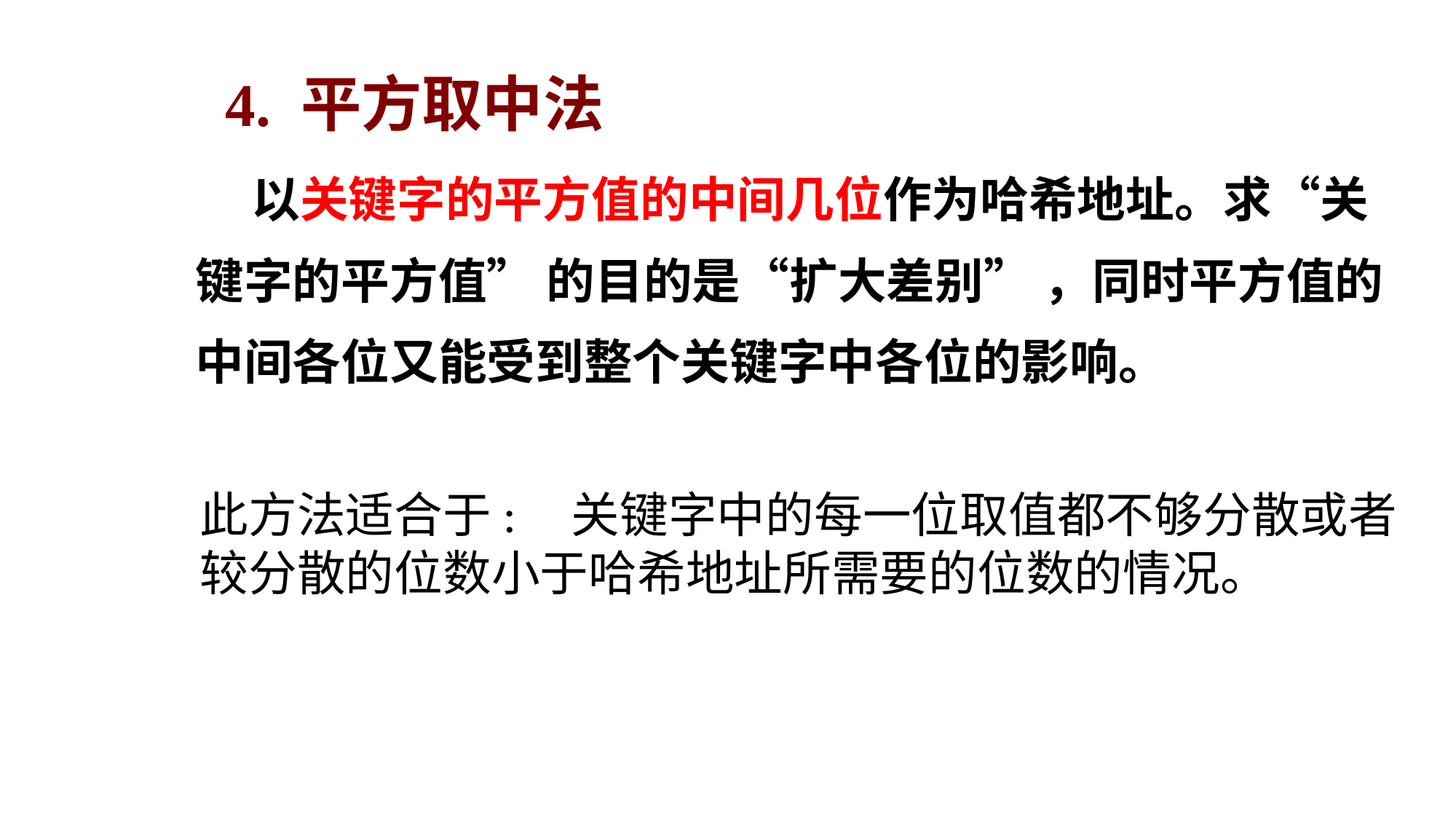

4. 平方取中法
    以关键字的平方值的中间几位作为哈希地址。求“关键字的平方值” 的目的是“扩大差别” ，同时平方值的中间各位又能受到整个关键字中各位的影响。
此方法适合于:    关键字中的每一位取值都不够分散或者较分散的位数小于哈希地址所需要的位数的情况。